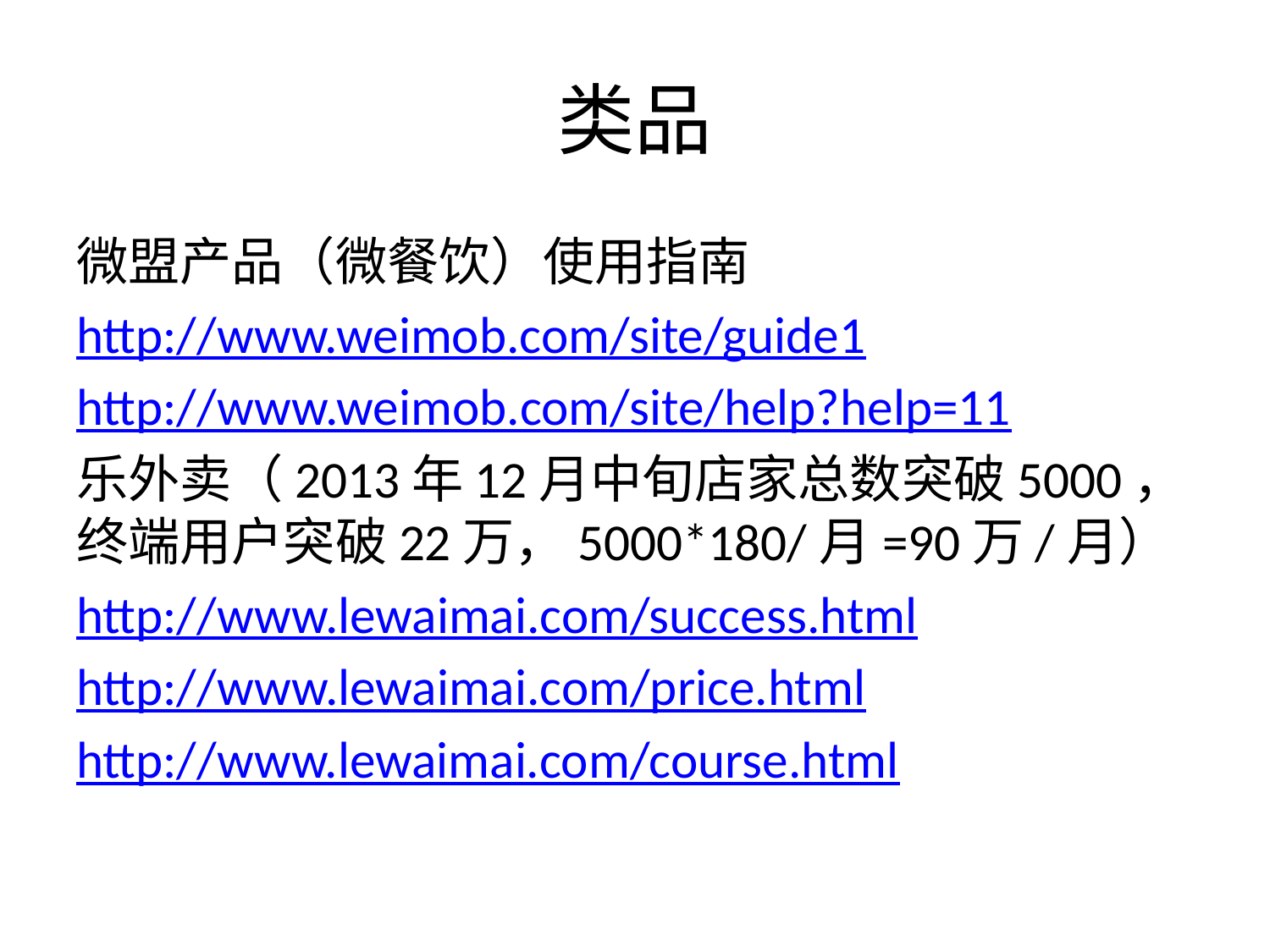

# 类品
微盟产品（微餐饮）使用指南
http://www.weimob.com/site/guide1
http://www.weimob.com/site/help?help=11
乐外卖（2013年12月中旬店家总数突破5000，终端用户突破22万，5000*180/月=90万/月）
http://www.lewaimai.com/success.html
http://www.lewaimai.com/price.html
http://www.lewaimai.com/course.html